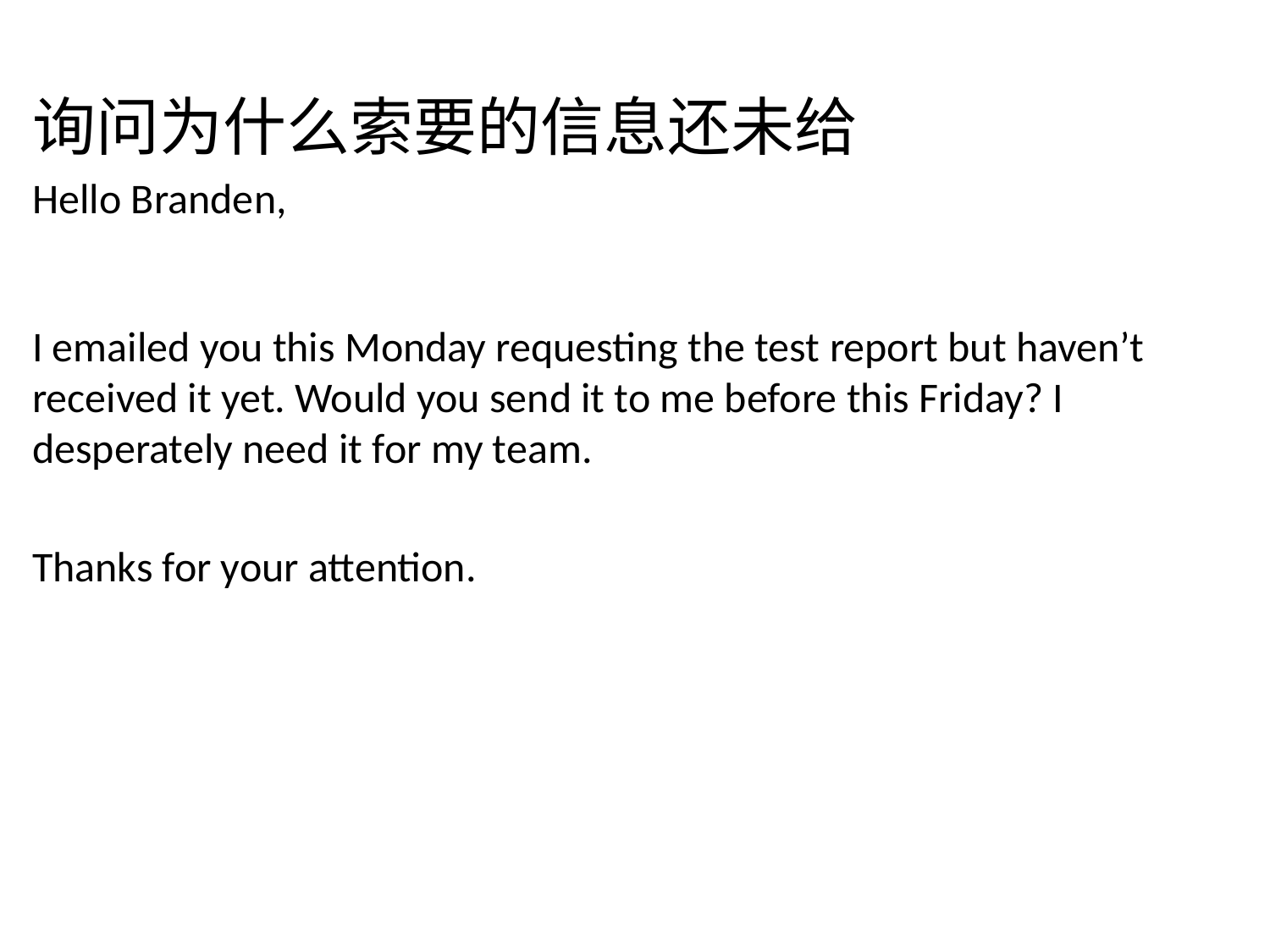

询问为什么索要的信息还未给
Hello Branden,

I emailed you this Monday requesting the test report but haven’t received it yet. Would you send it to me before this Friday? I desperately need it for my team.

Thanks for your attention.